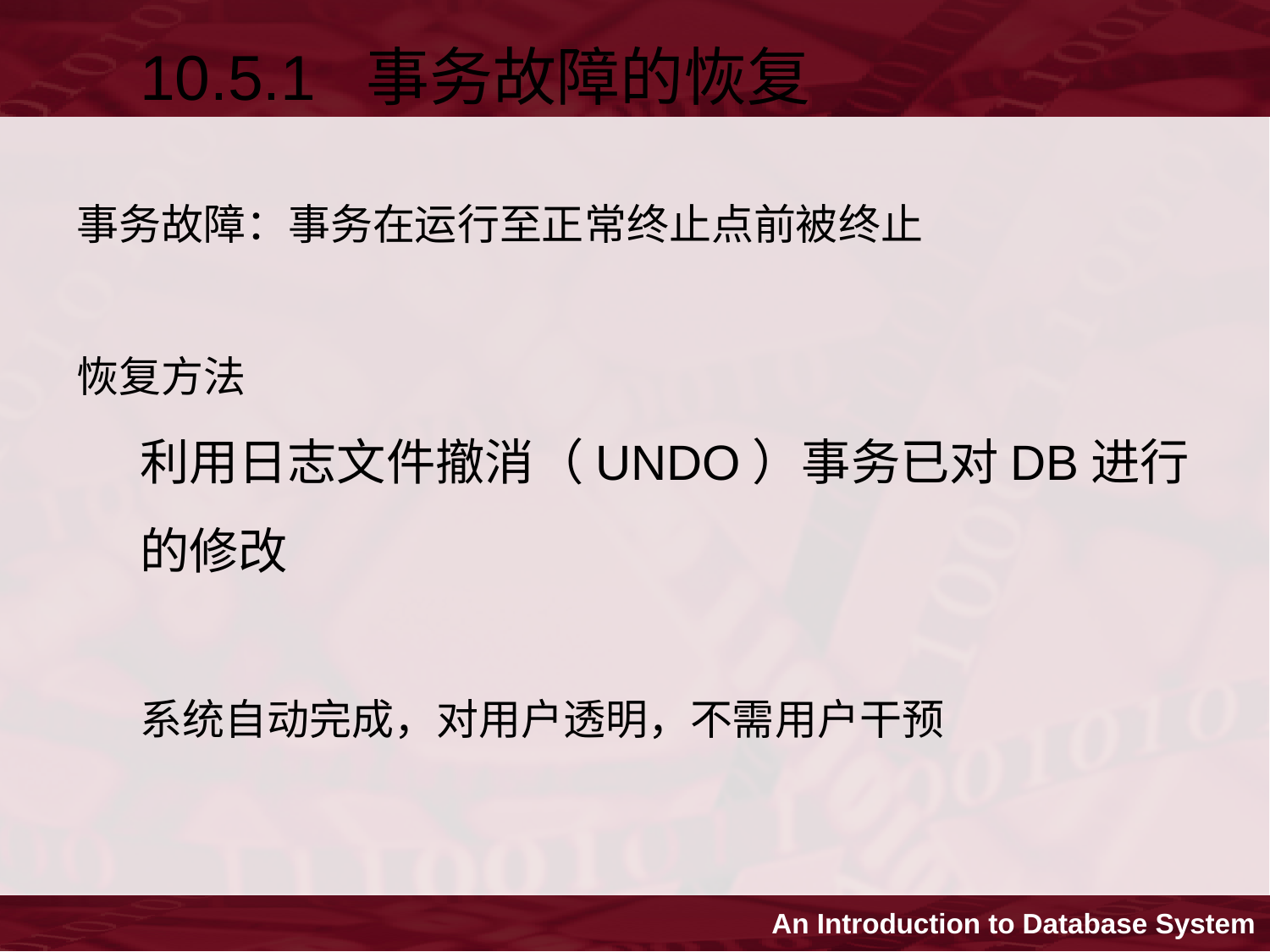

10.5.1  事务故障的恢复
事务故障：事务在运行至正常终止点前被终止

恢复方法
利用日志文件撤消（UNDO）事务已对DB进行的修改

系统自动完成，对用户透明，不需用户干预